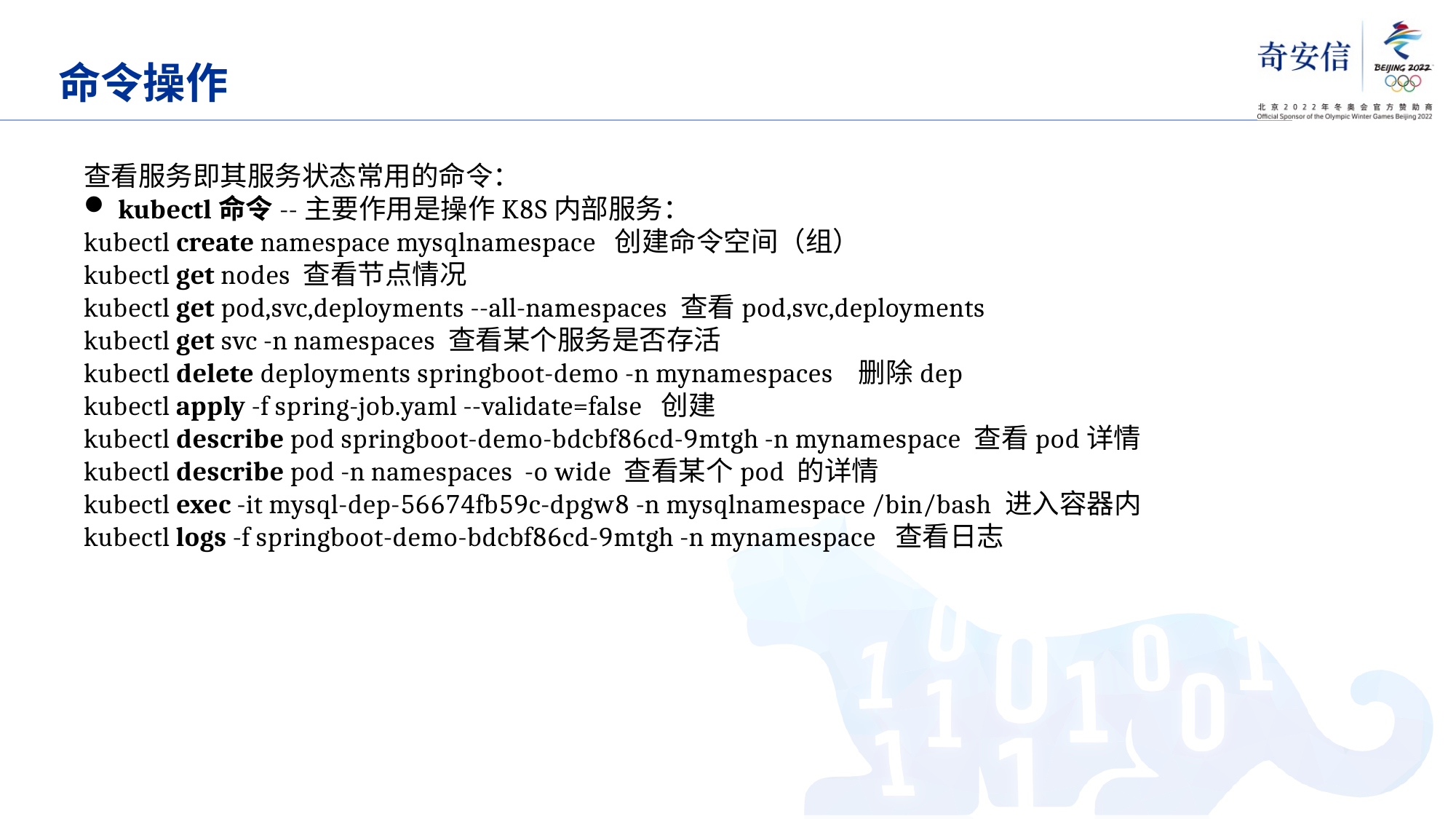

# 命令操作
查看服务即其服务状态常用的命令：
kubectl命令--主要作用是操作K8S内部服务：
kubectl create namespace mysqlnamespace  创建命令空间（组）
kubectl get nodes 查看节点情况
kubectl get pod,svc,deployments --all-namespaces 查看pod,svc,deployments
kubectl get svc -n namespaces 查看某个服务是否存活
kubectl delete deployments springboot-demo -n mynamespaces   删除dep
kubectl apply -f spring-job.yaml --validate=false  创建
kubectl describe pod springboot-demo-bdcbf86cd-9mtgh -n mynamespace 查看pod详情
kubectl describe pod -n namespaces  -o wide 查看某个pod 的详情
kubectl exec -it mysql-dep-56674fb59c-dpgw8 -n mysqlnamespace /bin/bash 进入容器内
kubectl logs -f springboot-demo-bdcbf86cd-9mtgh -n mynamespace  查看日志